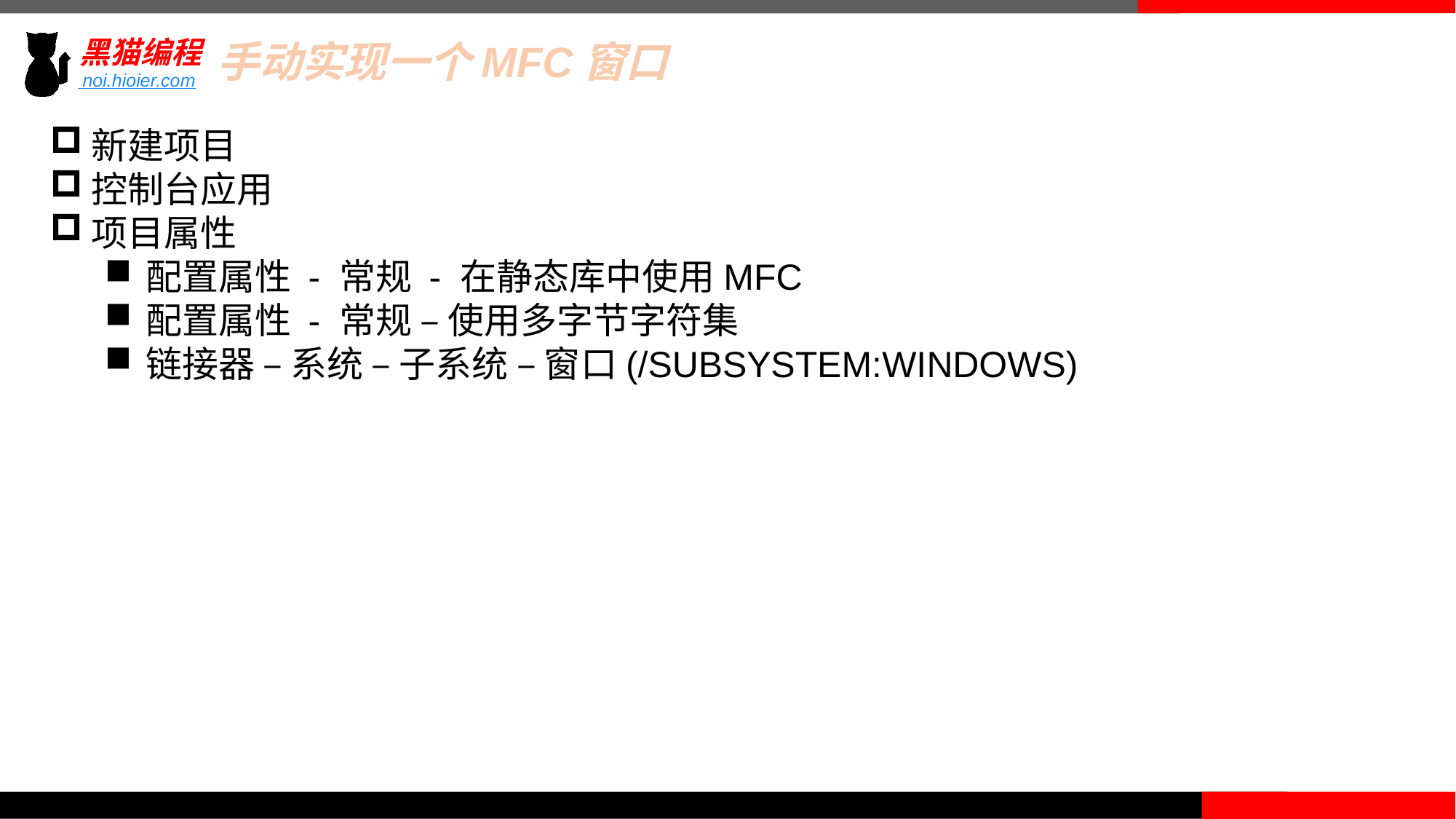

手动实现一个MFC窗口
新建项目
控制台应用
项目属性
配置属性 - 常规 - 在静态库中使用MFC
配置属性 - 常规 – 使用多字节字符集
链接器 – 系统 – 子系统 – 窗口(/SUBSYSTEM:WINDOWS)